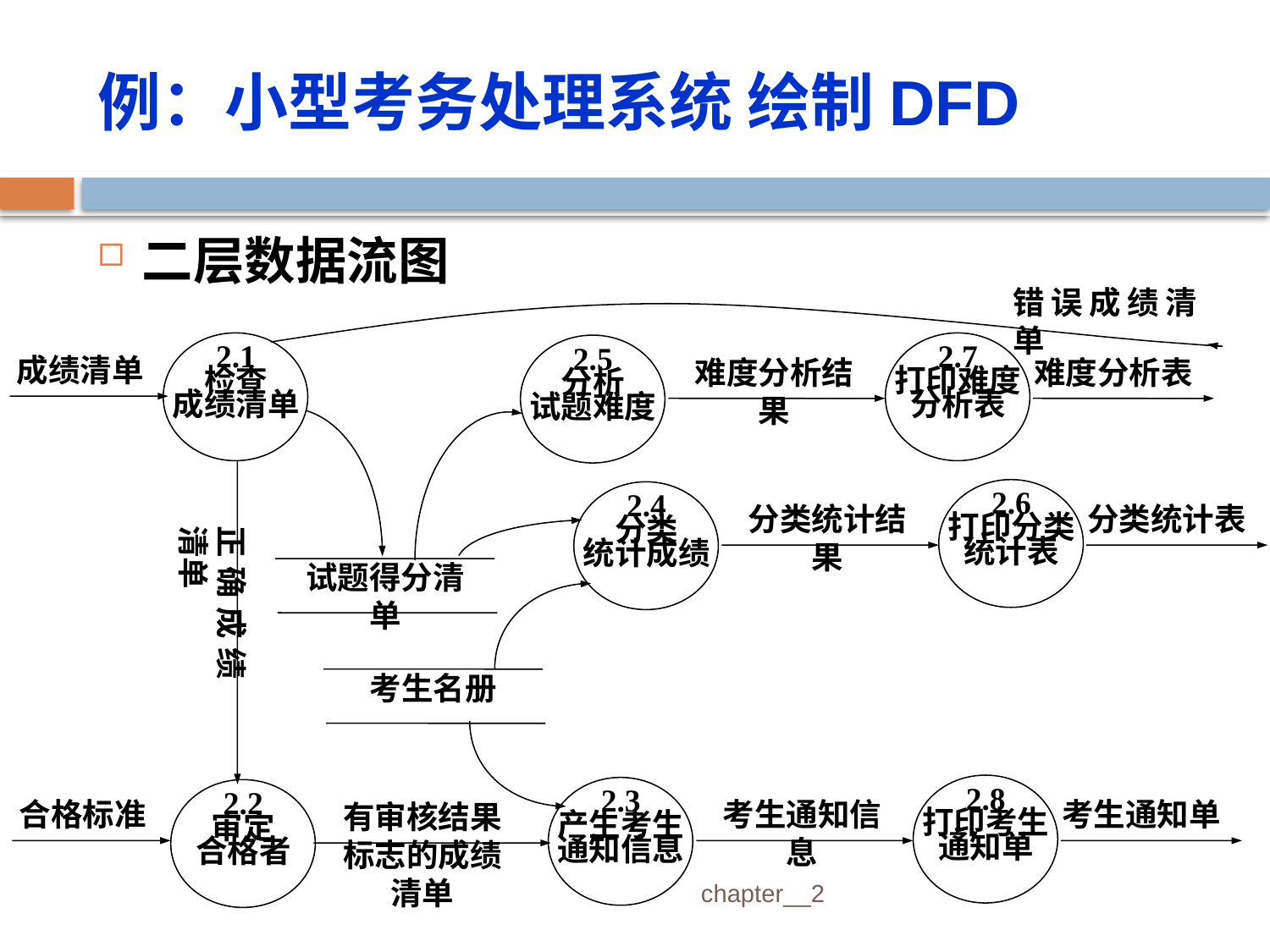

# 例：小型考务处理系统 绘制DFD
39
二层数据流图
错误成绩清单

2.1
检查
成绩清单
成绩清单

正确成绩清单

2.7
打印难度分析表

2.5
分析
试题难度
难度分析结果

难度分析表

试题得分清单

2.6
打印分类统计表

2.4
分类
统计成绩
分类统计结果

分类统计表

考生名册

2.8
打印考生通知单

2.3
产生考生通知信息
考生通知信息

考生通知单

2.2
审定
合格者
合格标准

有审核结果标志的成绩清单

 chapter__2